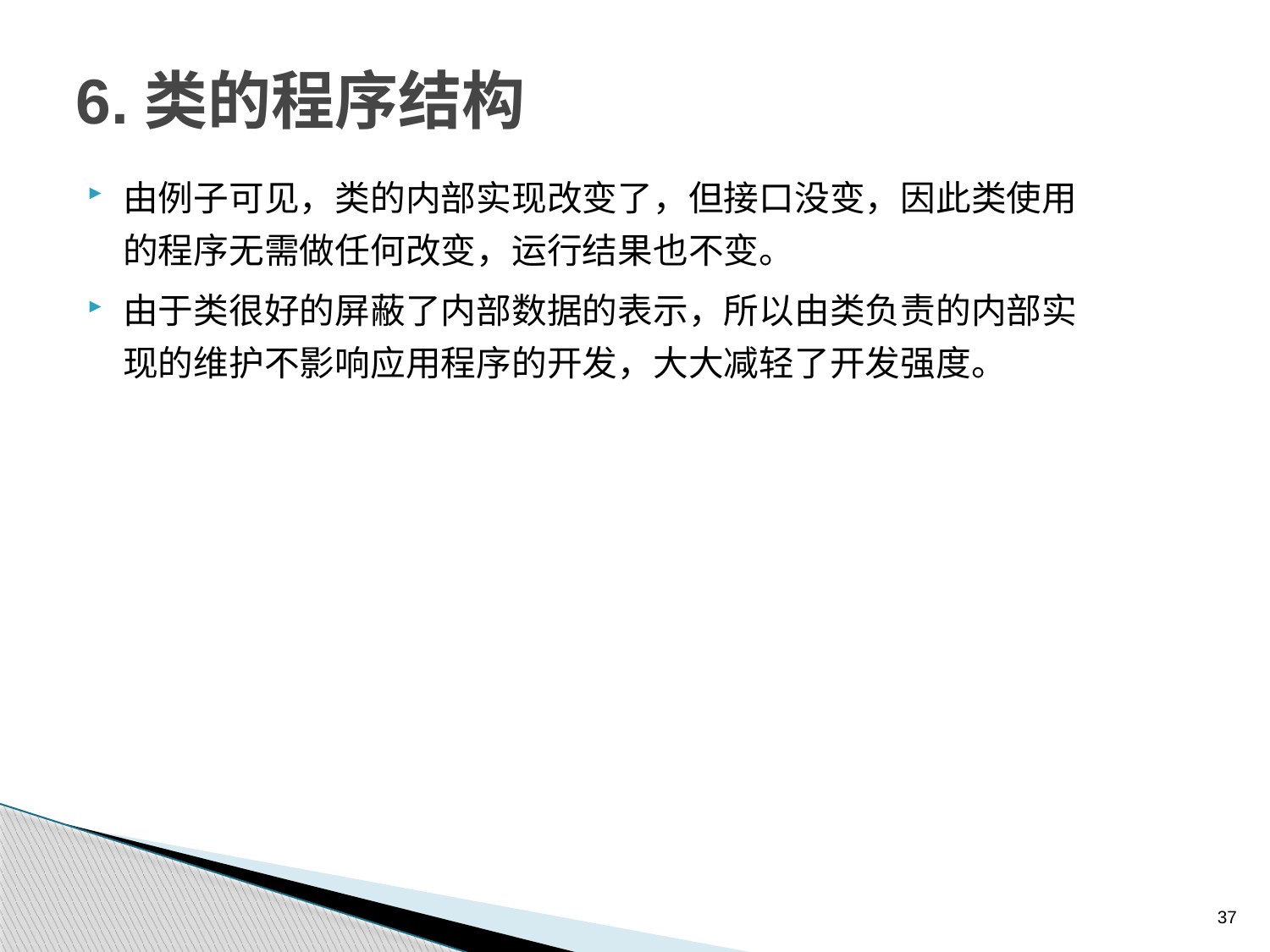

# 6.类的程序结构
由例子可见，类的内部实现改变了，但接口没变，因此类使用的程序无需做任何改变，运行结果也不变。
由于类很好的屏蔽了内部数据的表示，所以由类负责的内部实现的维护不影响应用程序的开发，大大减轻了开发强度。

37